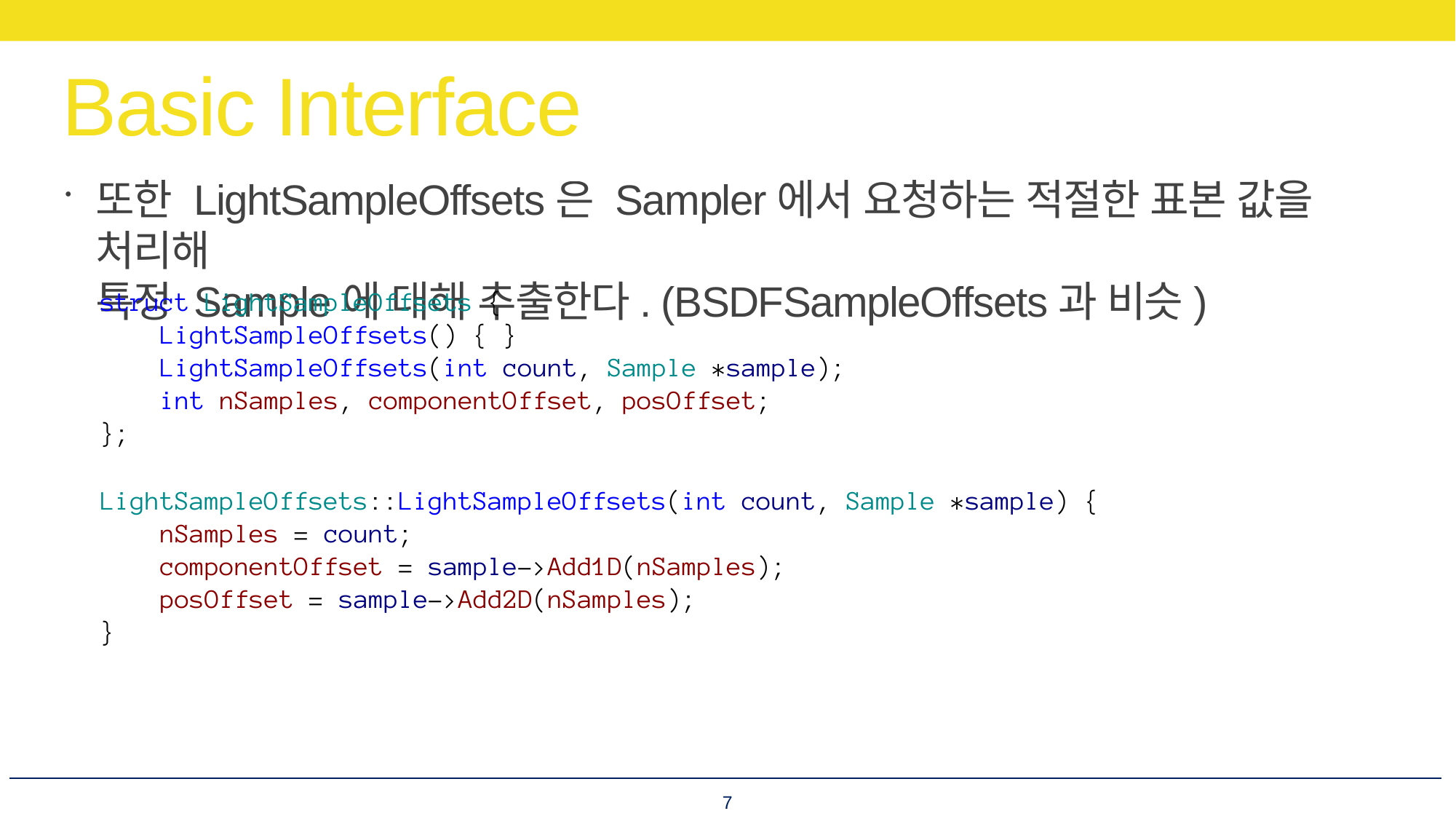

# Basic Interface
또한 LightSampleOffsets은 Sampler에서 요청하는 적절한 표본 값을 처리해
특정 Sample에 대해 추출한다. (BSDFSampleOffsets과 비슷)
struct LightSampleOffsets {
    LightSampleOffsets() { }
    LightSampleOffsets(int count, Sample *sample);
    int nSamples, componentOffset, posOffset;
};
LightSampleOffsets::LightSampleOffsets(int count, Sample *sample) {
    nSamples = count;
    componentOffset = sample->Add1D(nSamples);
    posOffset = sample->Add2D(nSamples);
}
7